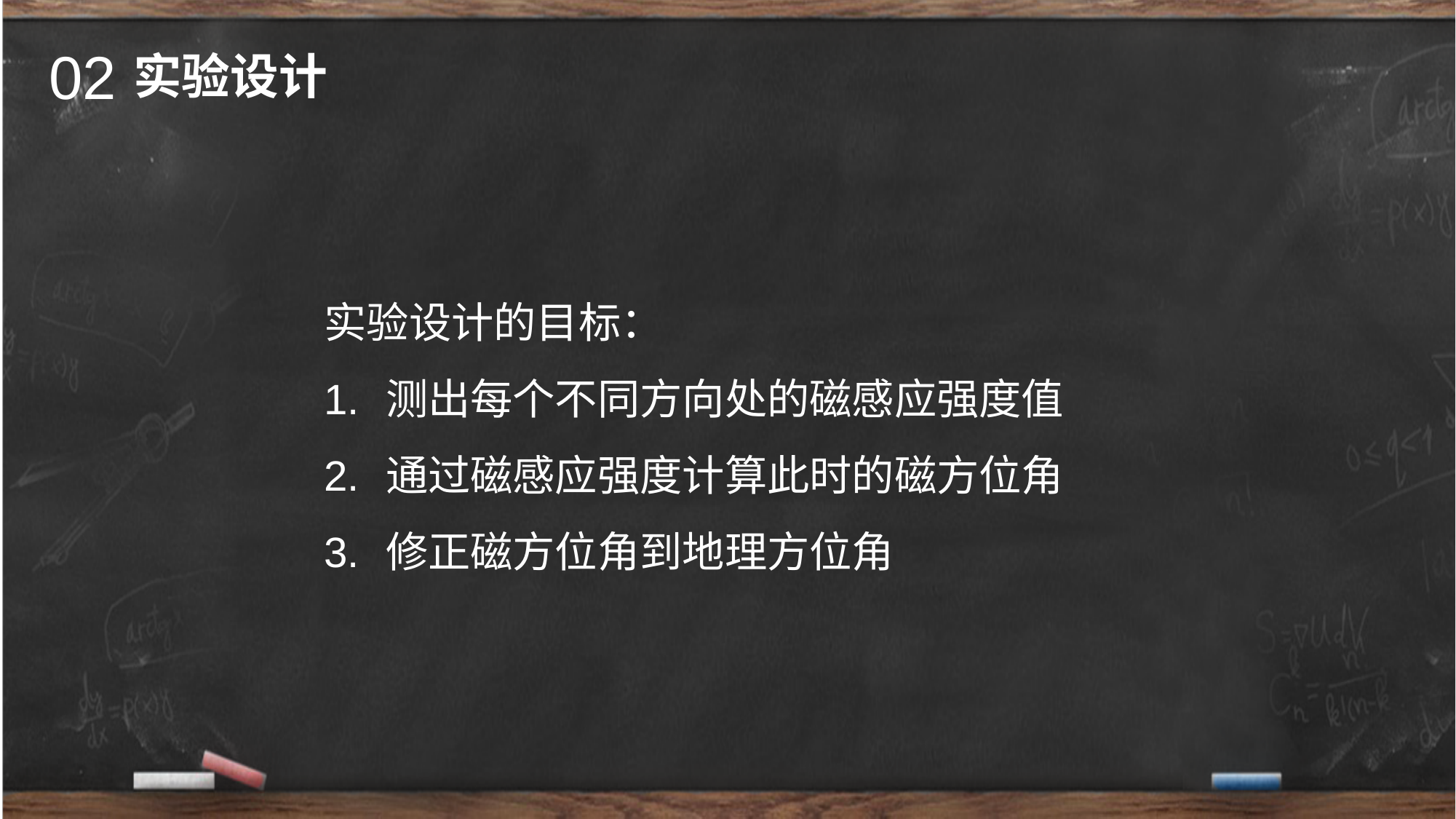

02
实验设计
实验设计的目标：
测出每个不同方向处的磁感应强度值
通过磁感应强度计算此时的磁方位角
修正磁方位角到地理方位角